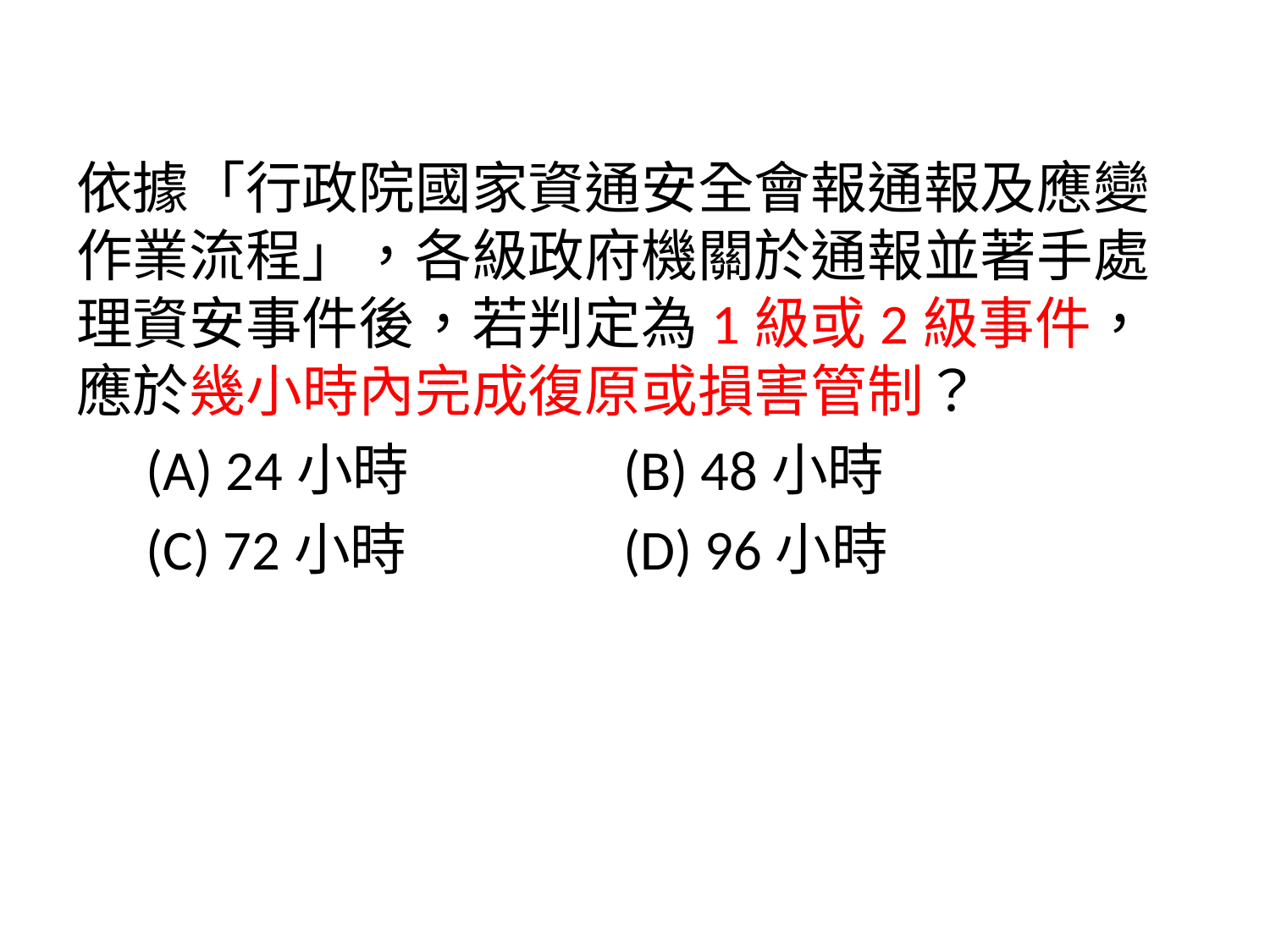

依據「行政院國家資通安全會報通報及應變作業流程」，各級政府機關於通報並著手處理資安事件後，若判定為1級或2級事件，應於幾小時內完成復原或損害管制？
　(A) 24小時		  (B) 48小時
　(C) 72小時		  (D) 96小時